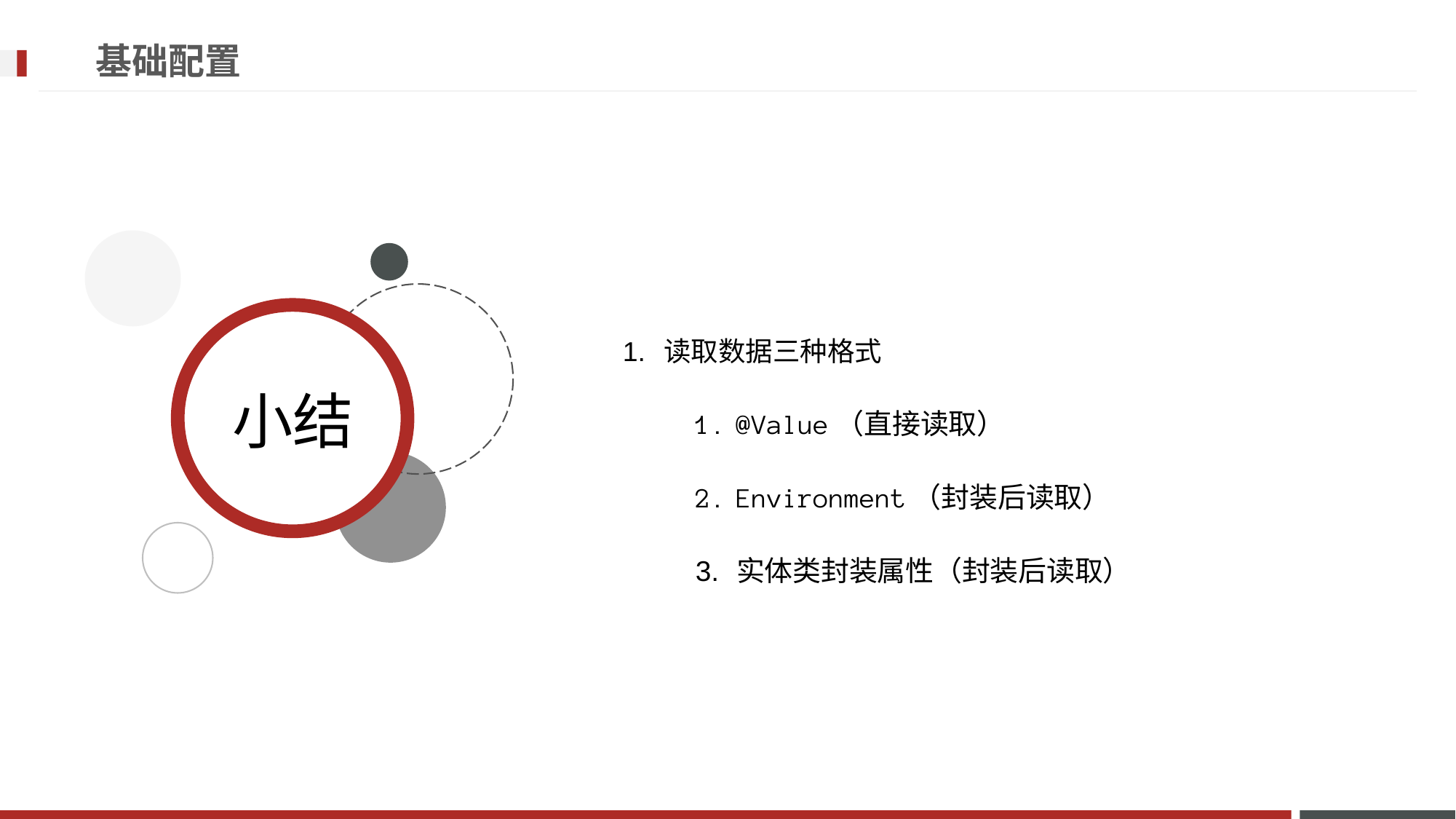

# 基础配置
读取数据三种格式
@Value（直接读取）
Environment（封装后读取）
实体类封装属性（封装后读取）